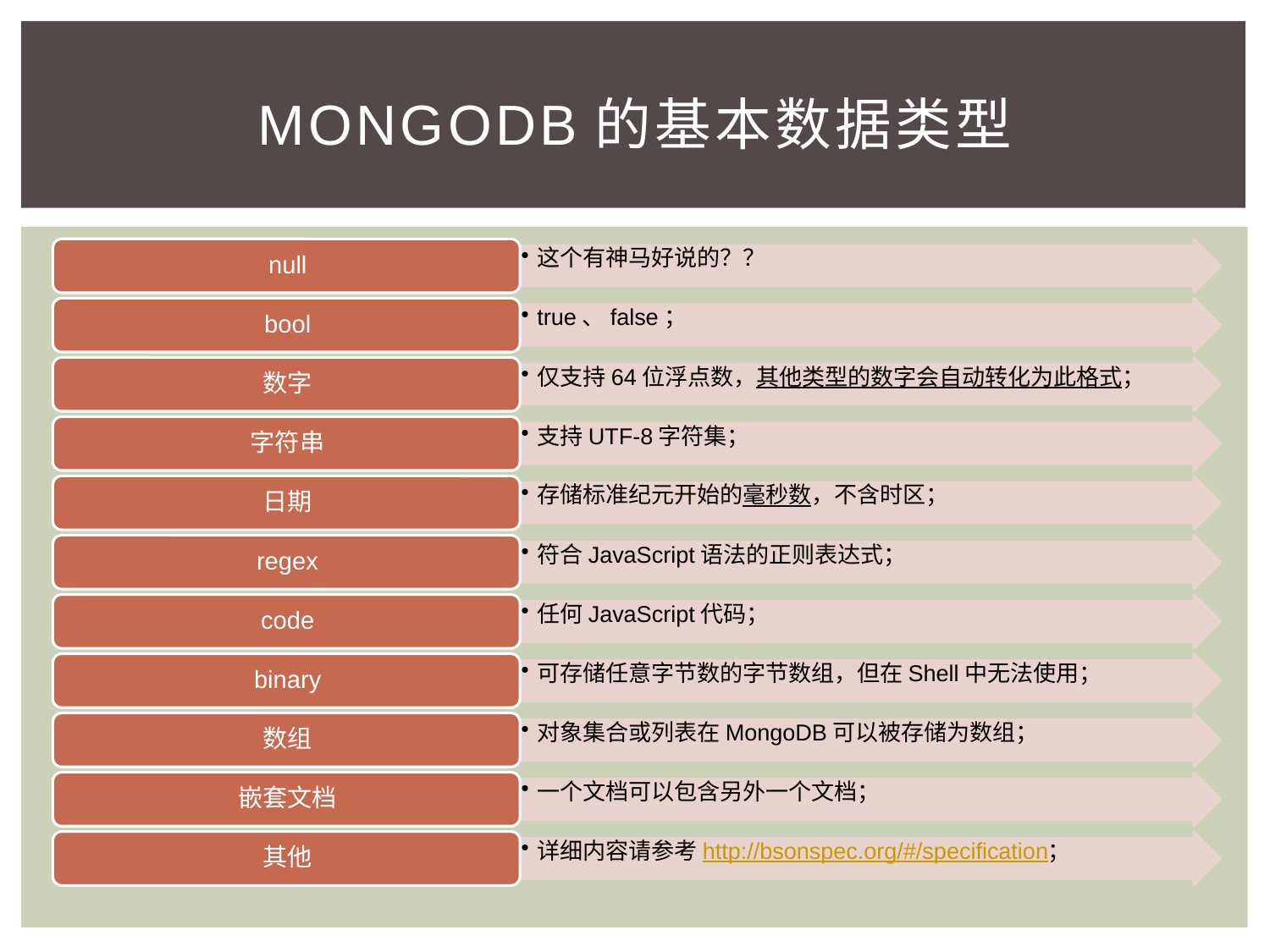

# MongoDB的基本数据类型
这个有神马好说的？？
null
true、false；
bool
仅支持64位浮点数，其他类型的数字会自动转化为此格式；
数字
支持UTF-8字符集；
字符串
存储标准纪元开始的毫秒数，不含时区；
日期
符合JavaScript语法的正则表达式；
regex
任何JavaScript代码；
code
可存储任意字节数的字节数组，但在Shell中无法使用；
binary
对象集合或列表在MongoDB可以被存储为数组；
数组
一个文档可以包含另外一个文档；
嵌套文档
详细内容请参考http://bsonspec.org/#/specification；
其他